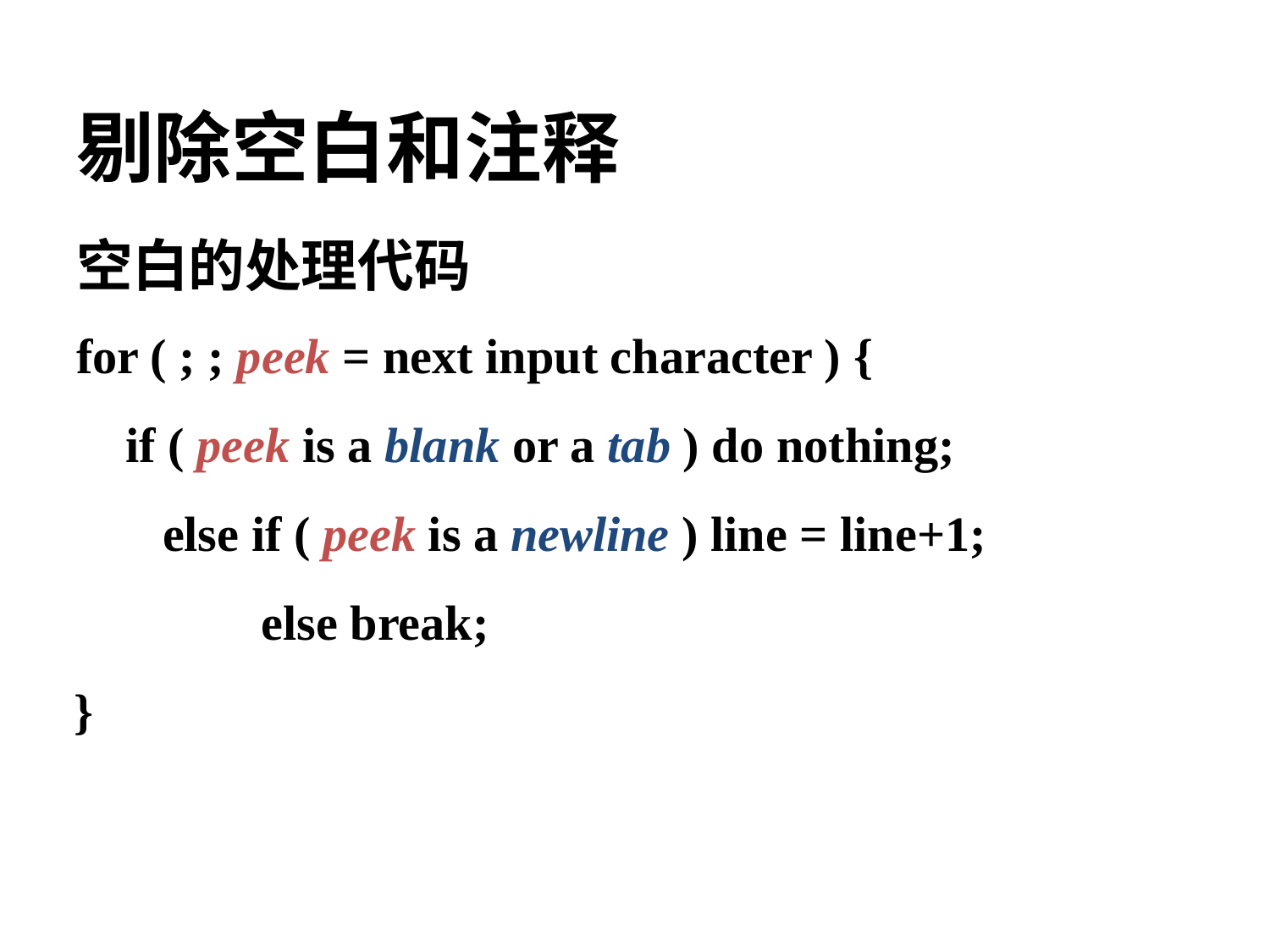

# 剔除空白和注释
空白的处理代码
for ( ; ; peek = next input character ) {
if ( peek is a blank or a tab ) do nothing;  else if ( peek is a newline ) line = line+1;
else break;
}